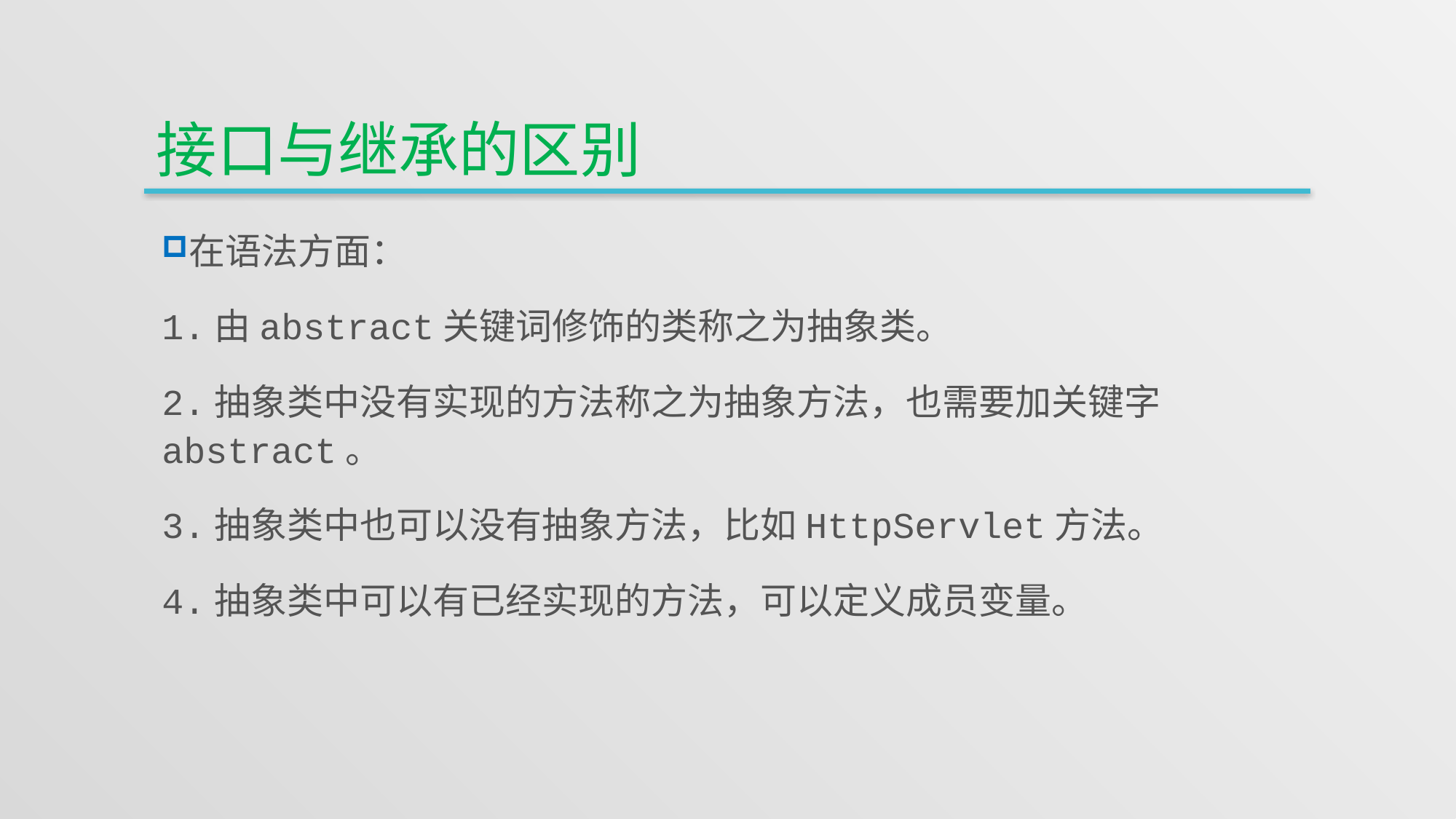

# 接口与继承的区别
在语法方面：
1.由abstract关键词修饰的类称之为抽象类。
2.抽象类中没有实现的方法称之为抽象方法，也需要加关键字abstract。
3.抽象类中也可以没有抽象方法，比如HttpServlet方法。
4.抽象类中可以有已经实现的方法，可以定义成员变量。